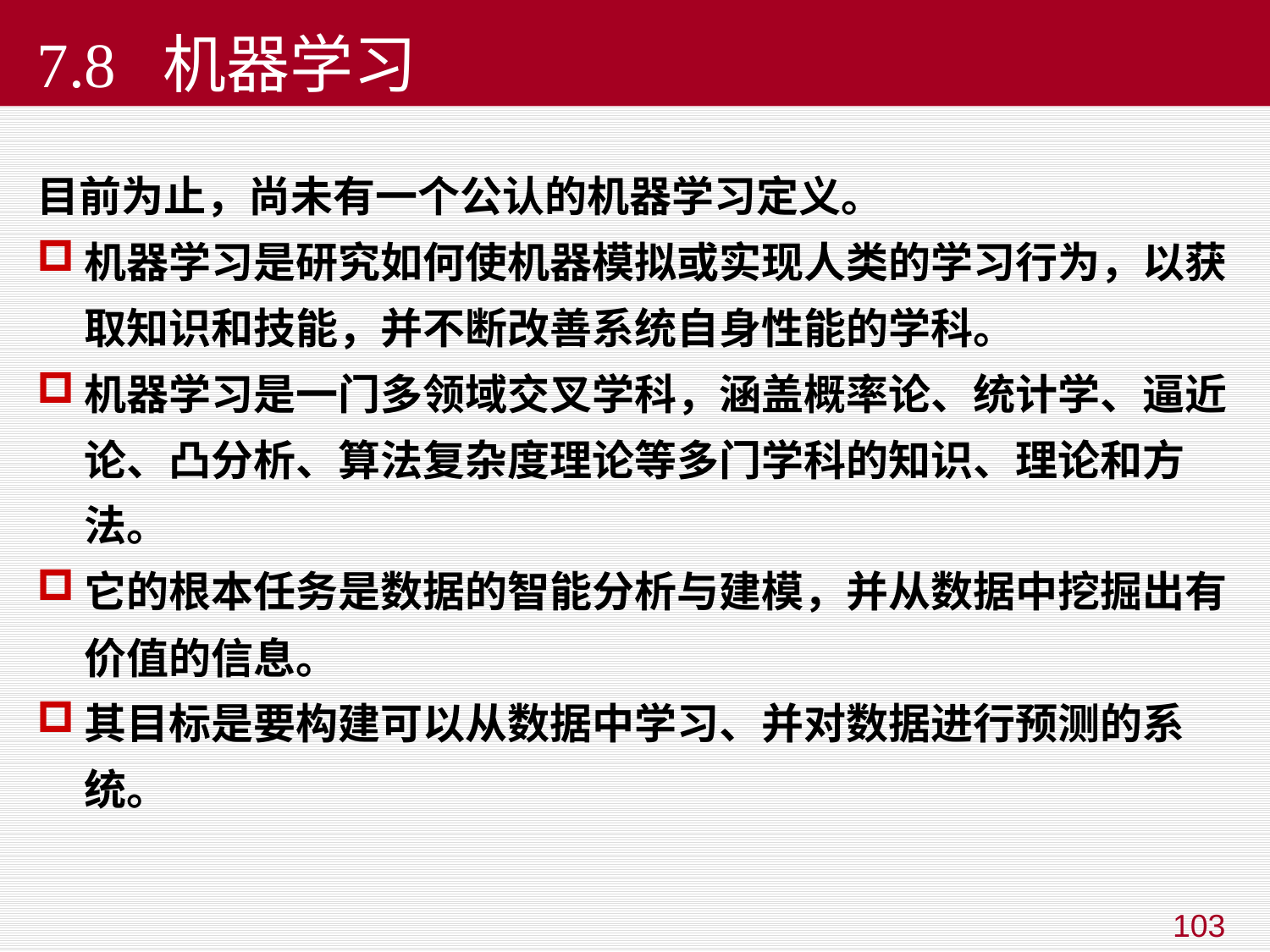

7.8  机器学习

目前为止，尚未有一个公认的机器学习定义。
机器学习是研究如何使机器模拟或实现人类的学习行为，以获取知识和技能，并不断改善系统自身性能的学科。
机器学习是一门多领域交叉学科，涵盖概率论、统计学、逼近论、凸分析、算法复杂度理论等多门学科的知识、理论和方法。
它的根本任务是数据的智能分析与建模，并从数据中挖掘出有价值的信息。
其目标是要构建可以从数据中学习、并对数据进行预测的系统。
103